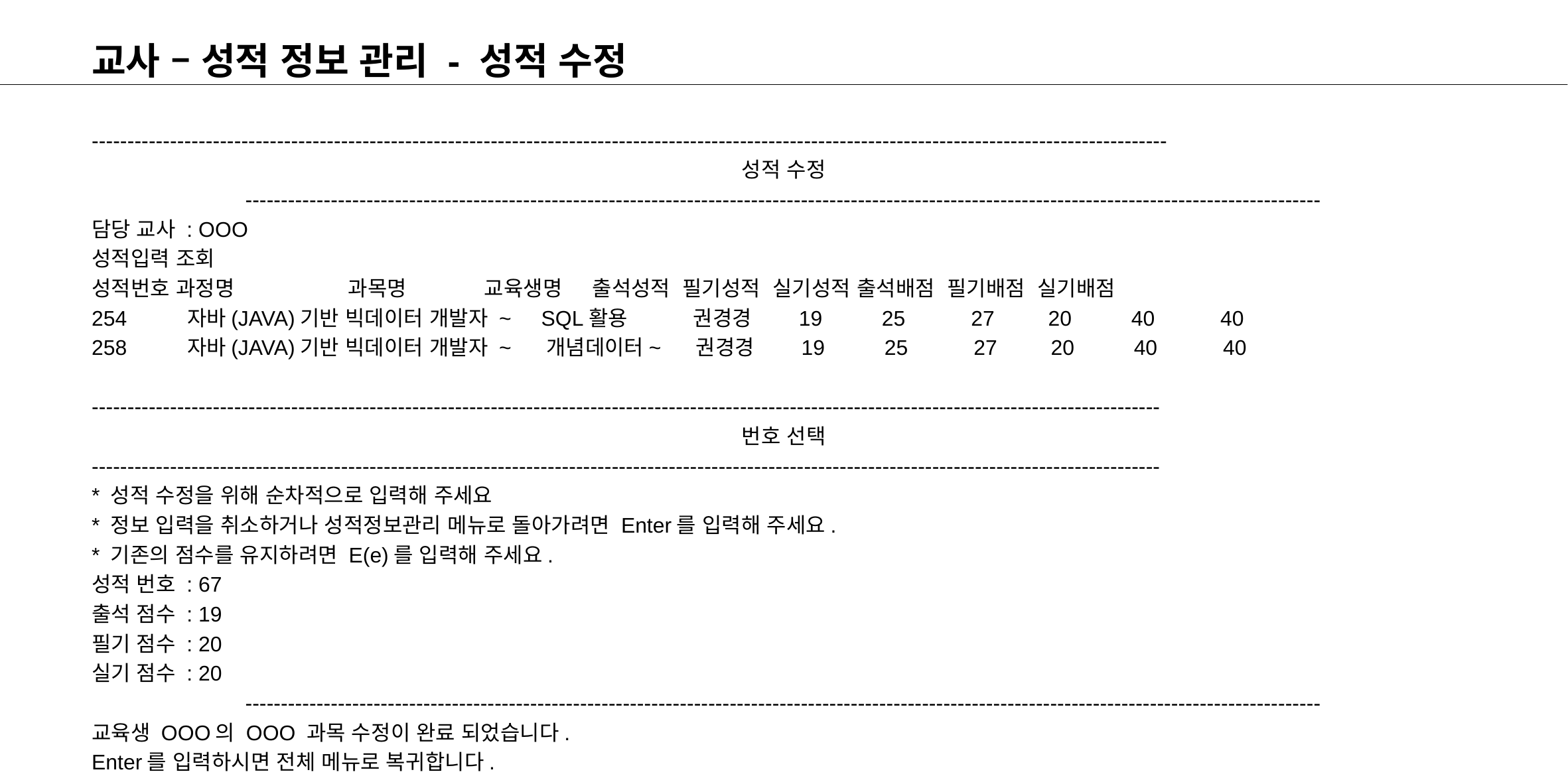

# 교사 – 성적 정보 관리 - 성적 수정
-------------------------------------------------------------------------------------------------------------------------------------------------------
성적 수정
-------------------------------------------------------------------------------------------------------------------------------------------------------
담당 교사 : OOO
성적입력 조회
성적번호 과정명			           과목명             교육생명     출석성적  필기성적  실기성적 출석배점  필기배점  실기배점
254	자바(JAVA)기반 빅데이터 개발자 ~     SQL활용           권경경       19          25           27         20          40           40
258	자바(JAVA)기반 빅데이터 개발자 ~     개념데이터~     권경경       19          25           27         20          40           40

------------------------------------------------------------------------------------------------------------------------------------------------------
번호 선택
------------------------------------------------------------------------------------------------------------------------------------------------------
* 성적 수정을 위해 순차적으로 입력해 주세요
* 정보 입력을 취소하거나 성적정보관리 메뉴로 돌아가려면 Enter를 입력해 주세요.
* 기존의 점수를 유지하려면 E(e)를 입력해 주세요.
성적 번호 : 67
출석 점수 : 19
필기 점수 : 20
실기 점수 : 20
-------------------------------------------------------------------------------------------------------------------------------------------------------
교육생 OOO의 OOO 과목 수정이 완료 되었습니다.
Enter를 입력하시면 전체 메뉴로 복귀합니다.